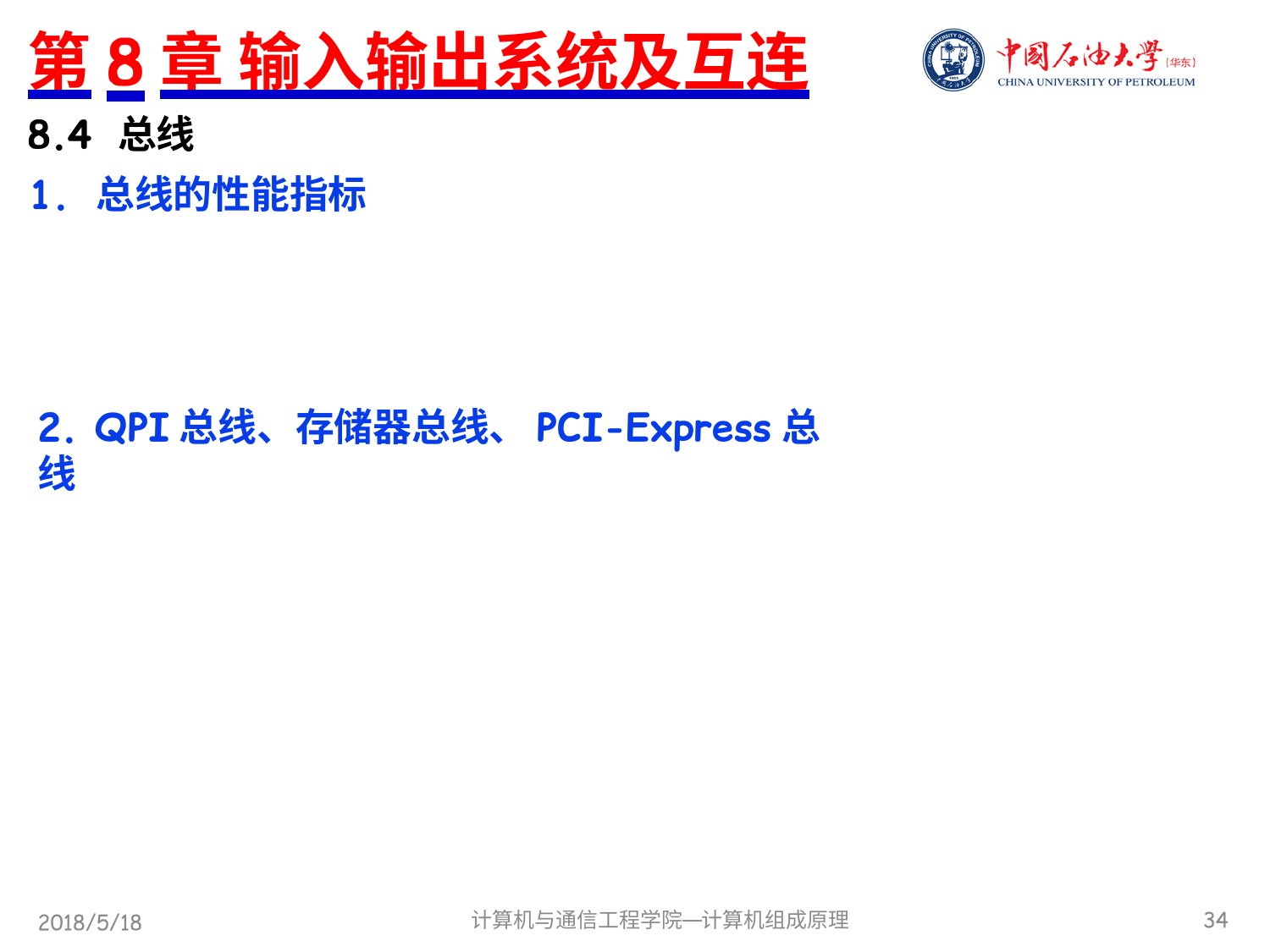

# 第8章 输入输出系统及互连
8.4 总线
1. 总线的性能指标
2. QPI总线、存储器总线、PCI-Express总线
计算机与通信工程学院—计算机组成原理
34
2018/5/18